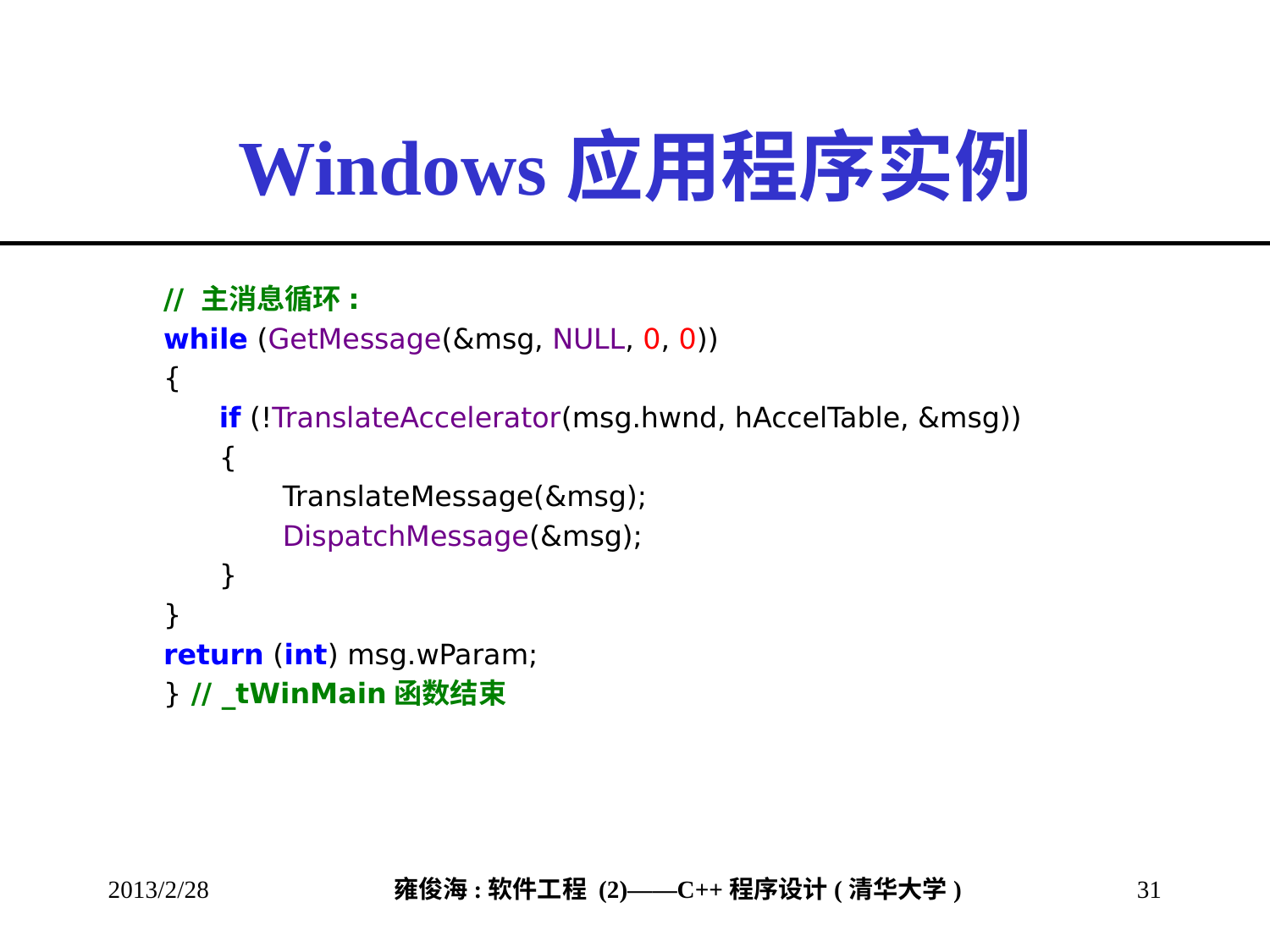

# Windows应用程序实例
// 主消息循环:
while (GetMessage(&msg, NULL, 0, 0))
{
if (!TranslateAccelerator(msg.hwnd, hAccelTable, &msg))
{
TranslateMessage(&msg);
DispatchMessage(&msg);
}
}
return (int) msg.wParam;
} // _tWinMain函数结束

2013/2/28
31